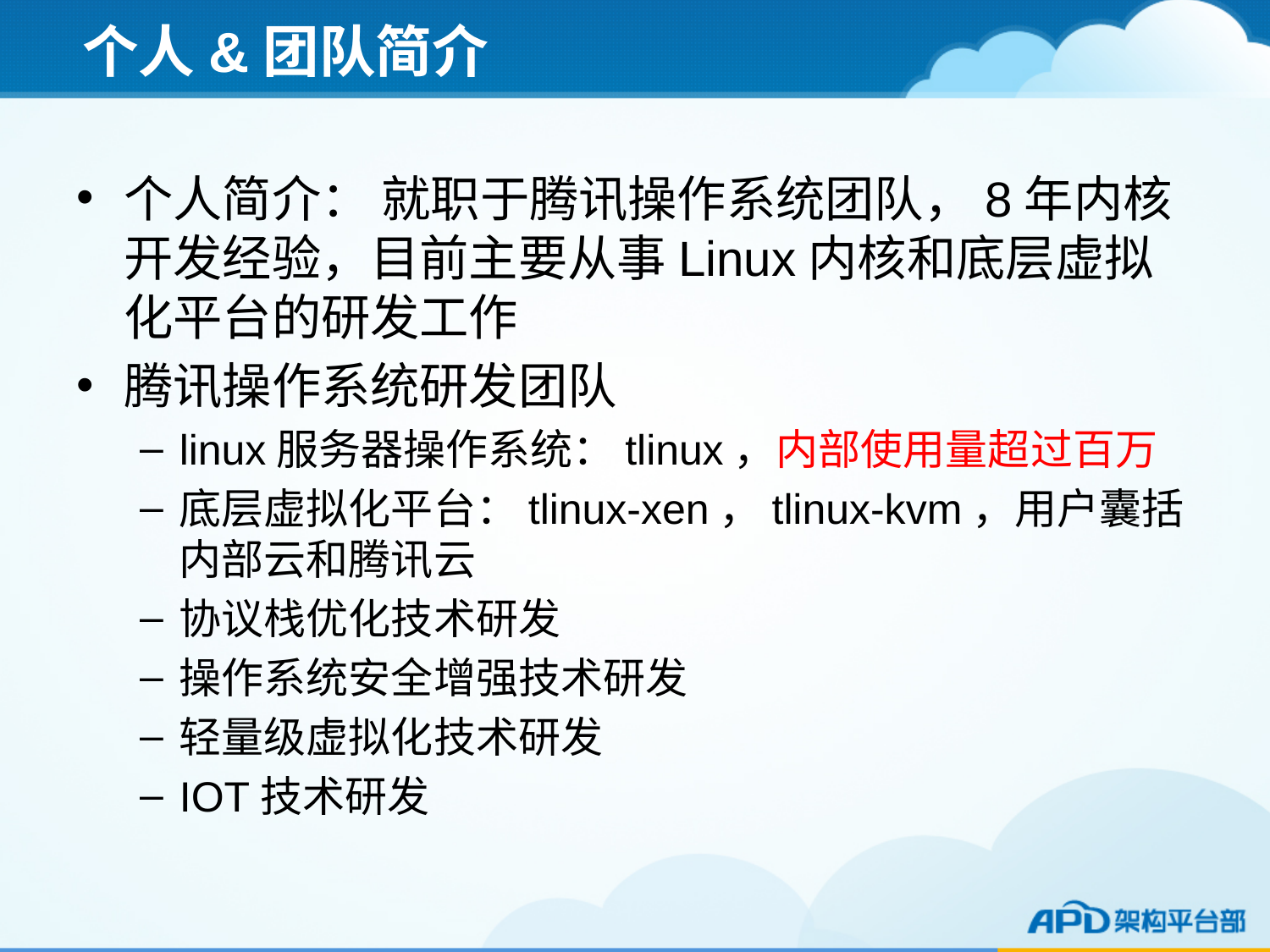

# 个人&团队简介
个人简介： 就职于腾讯操作系统团队，8年内核开发经验，目前主要从事Linux内核和底层虚拟化平台的研发工作
腾讯操作系统研发团队
linux服务器操作系统：tlinux，内部使用量超过百万
底层虚拟化平台：tlinux-xen，tlinux-kvm，用户囊括内部云和腾讯云
协议栈优化技术研发
操作系统安全增强技术研发
轻量级虚拟化技术研发
IOT技术研发